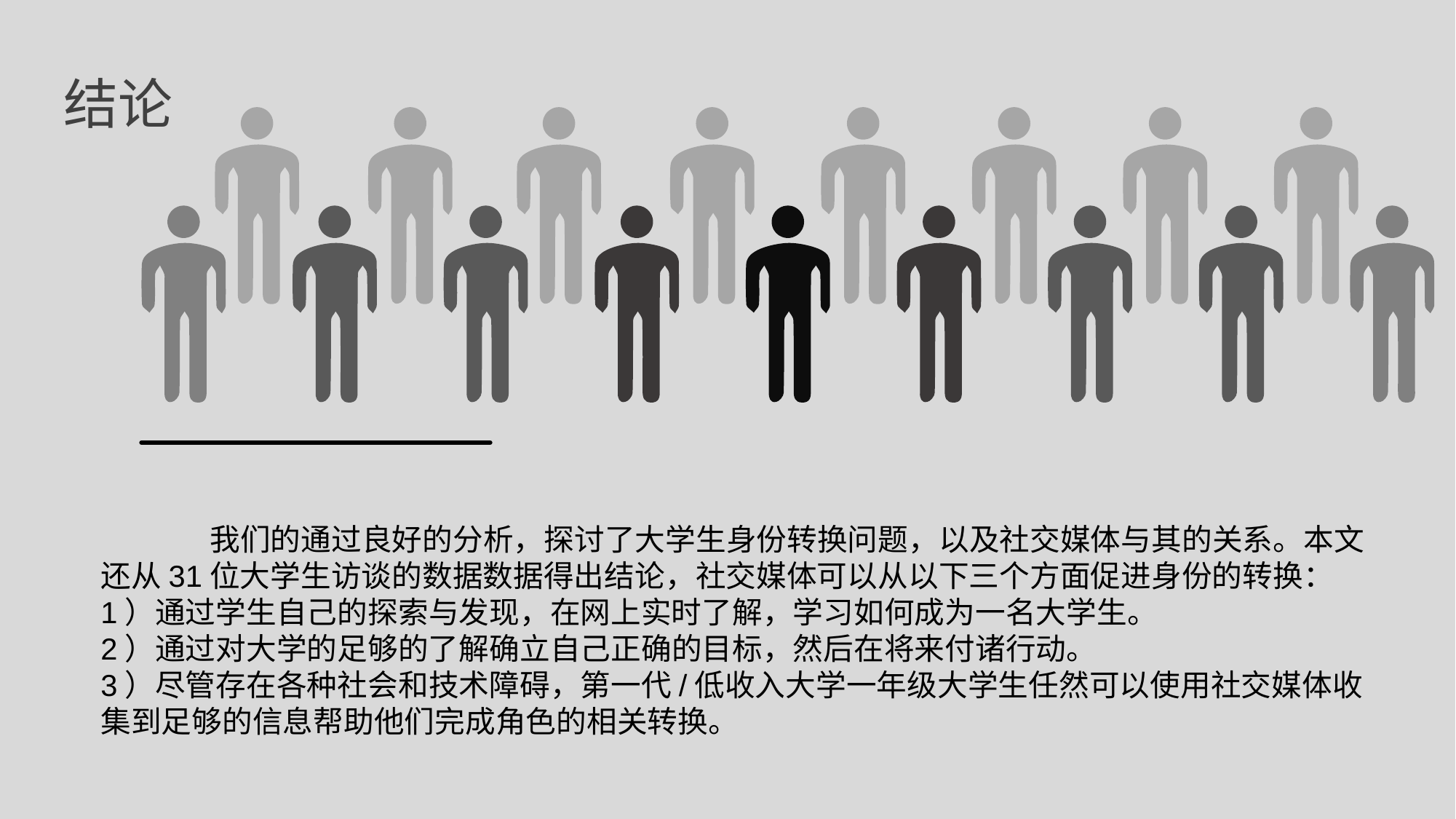

结论

	我们的通过良好的分析，探讨了大学生身份转换问题，以及社交媒体与其的关系。本文还从31位大学生访谈的数据数据得出结论，社交媒体可以从以下三个方面促进身份的转换：
1）通过学生自己的探索与发现，在网上实时了解，学习如何成为一名大学生。
2）通过对大学的足够的了解确立自己正确的目标，然后在将来付诸行动。
3）尽管存在各种社会和技术障碍，第一代/低收入大学一年级大学生任然可以使用社交媒体收集到足够的信息帮助他们完成角色的相关转换。